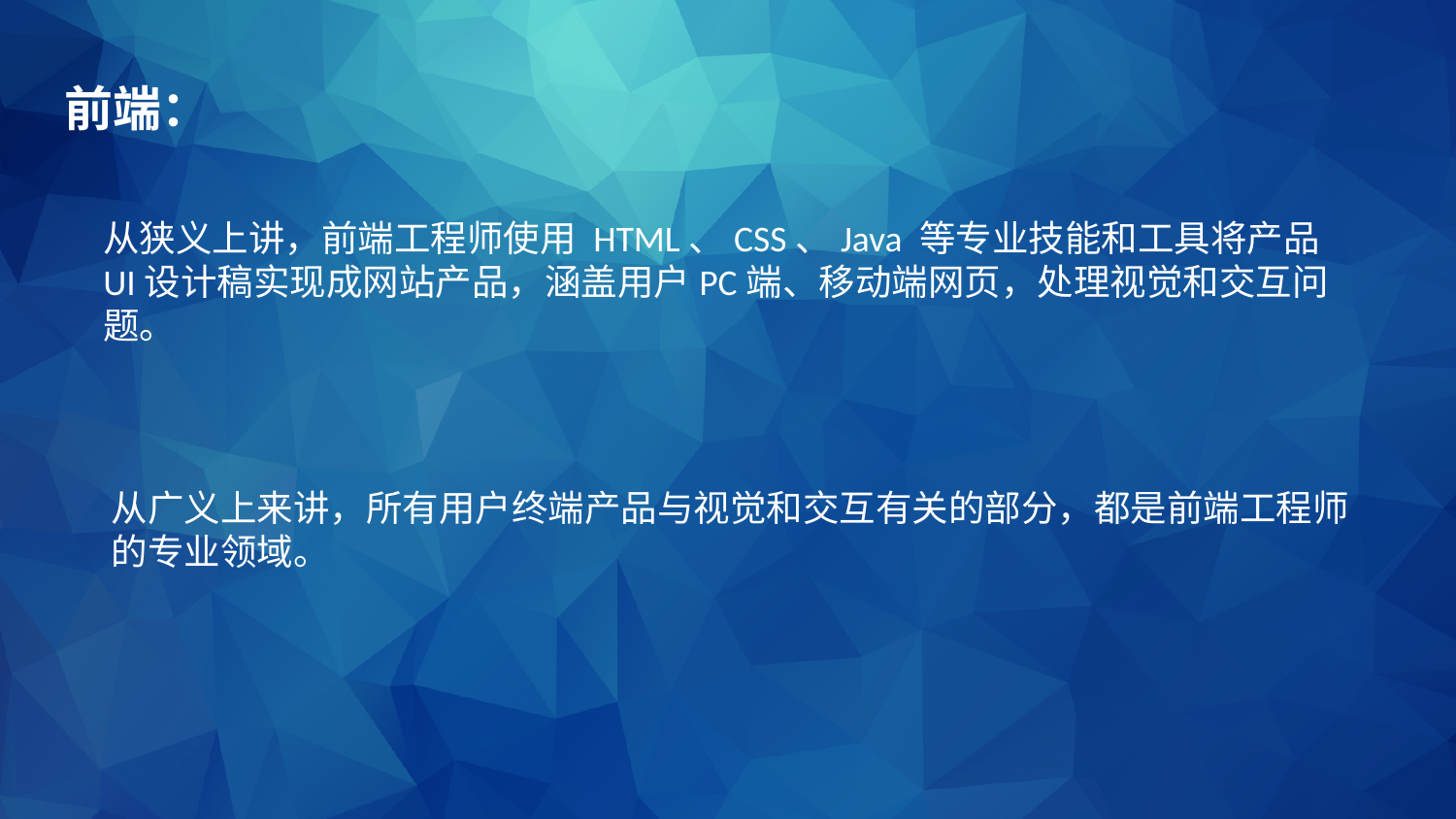

前端：
从狭义上讲，前端工程师使用 HTML、CSS、Java 等专业技能和工具将产品UI设计稿实现成网站产品，涵盖用户PC端、移动端网页，处理视觉和交互问题。

从广义上来讲，所有用户终端产品与视觉和交互有关的部分，都是前端工程师的专业领域。